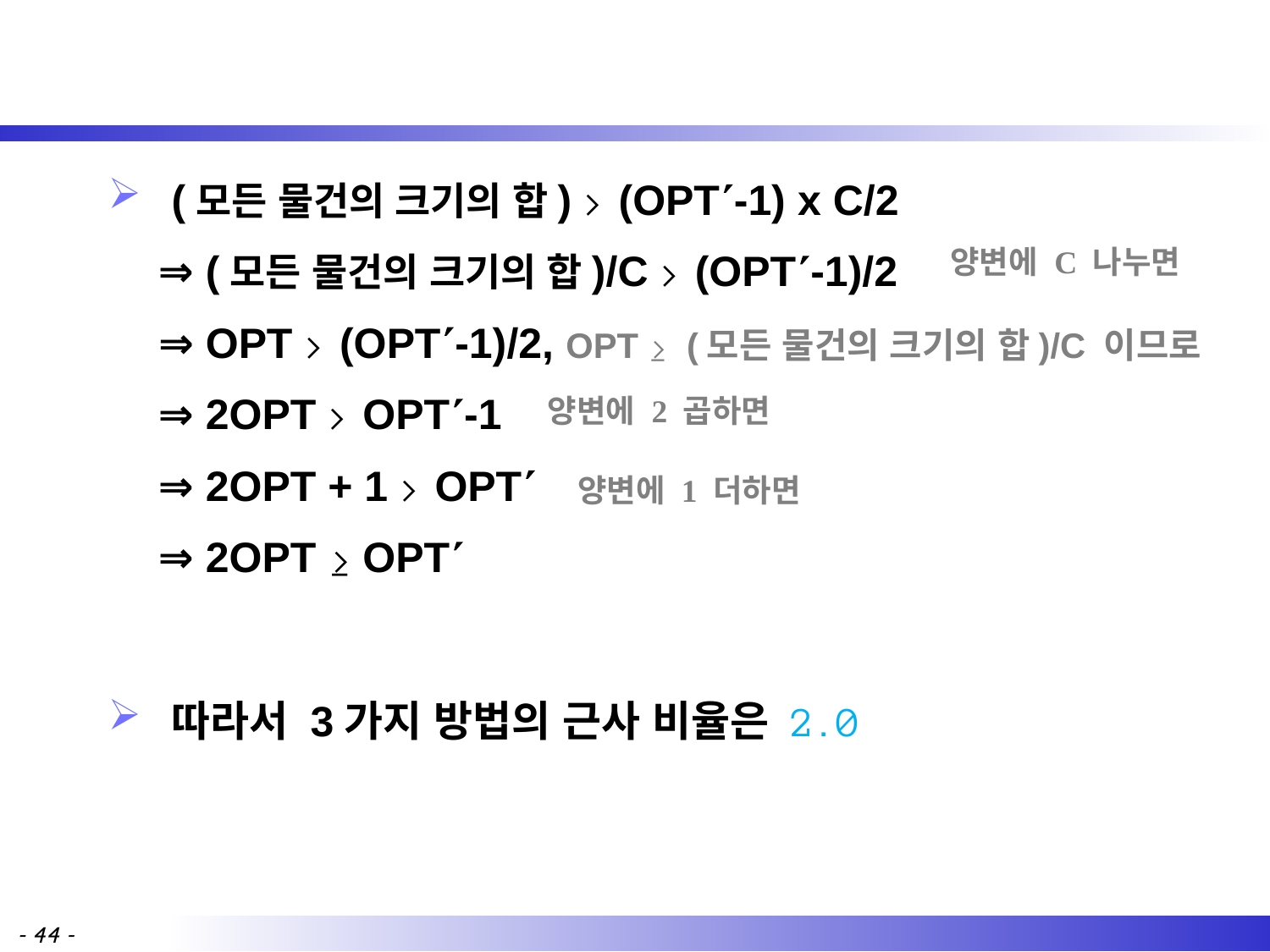

(모든 물건의 크기의 합) > (OPT′-1) x C/2
⇒ (모든 물건의 크기의 합)/C > (OPT′-1)/2
⇒ OPT > (OPT′-1)/2, OPT ≥ (모든 물건의 크기의 합)/C 이므로
⇒ 2OPT > OPT′-1
⇒ 2OPT + 1 > OPT′
⇒ 2OPT ≥ OPT′

따라서 3가지 방법의 근사 비율은 2.0
양변에 C 나누면
양변에 2 곱하면
양변에 1 더하면
- 44 -